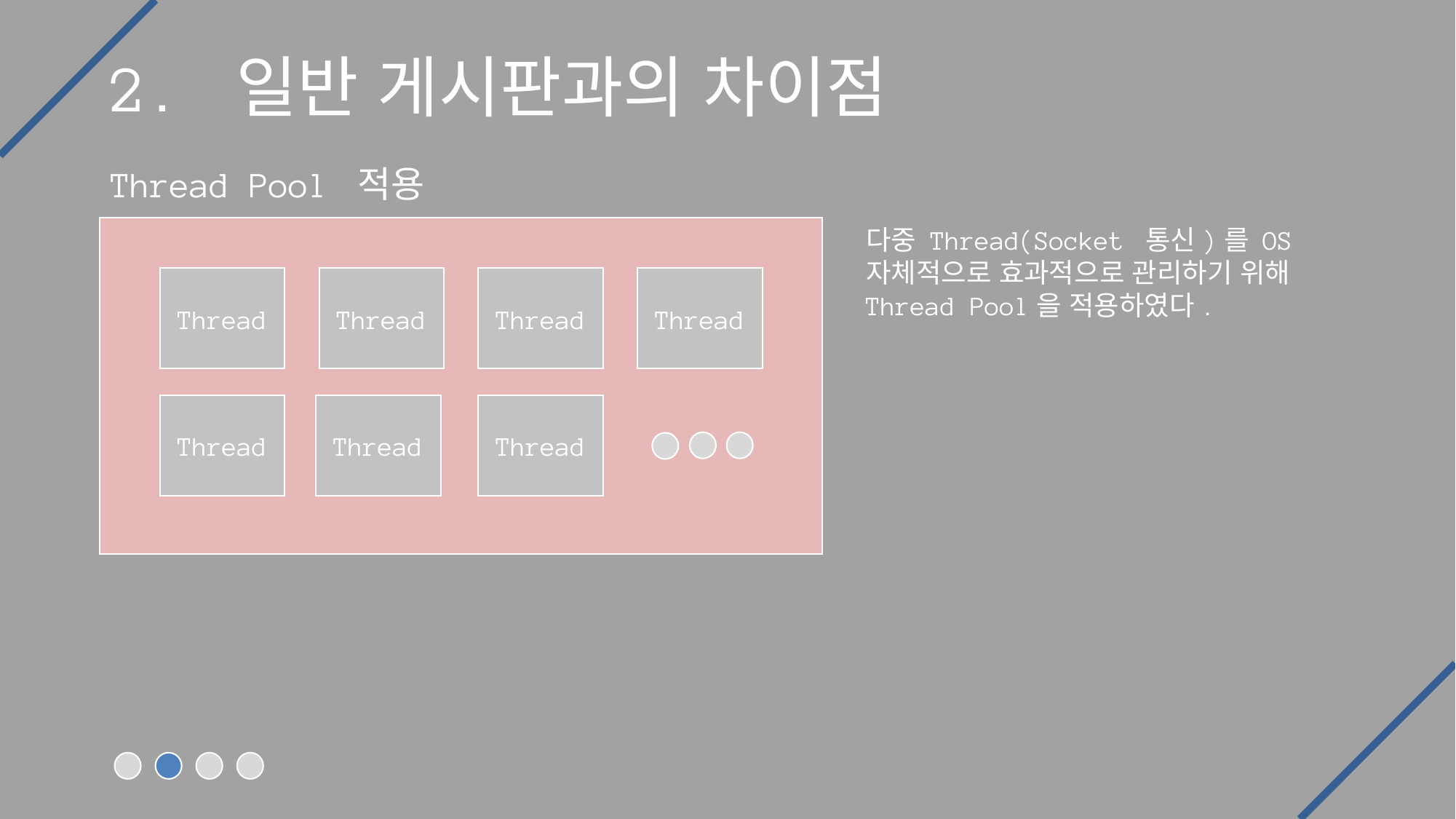

# 2. 일반 게시판과의 차이점
Thread Pool 적용

다중 Thread(Socket 통신)를 OS 자체적으로 효과적으로 관리하기 위해 Thread Pool을 적용하였다.

Thread
Thread
Thread
Thread
Thread
Thread
Thread